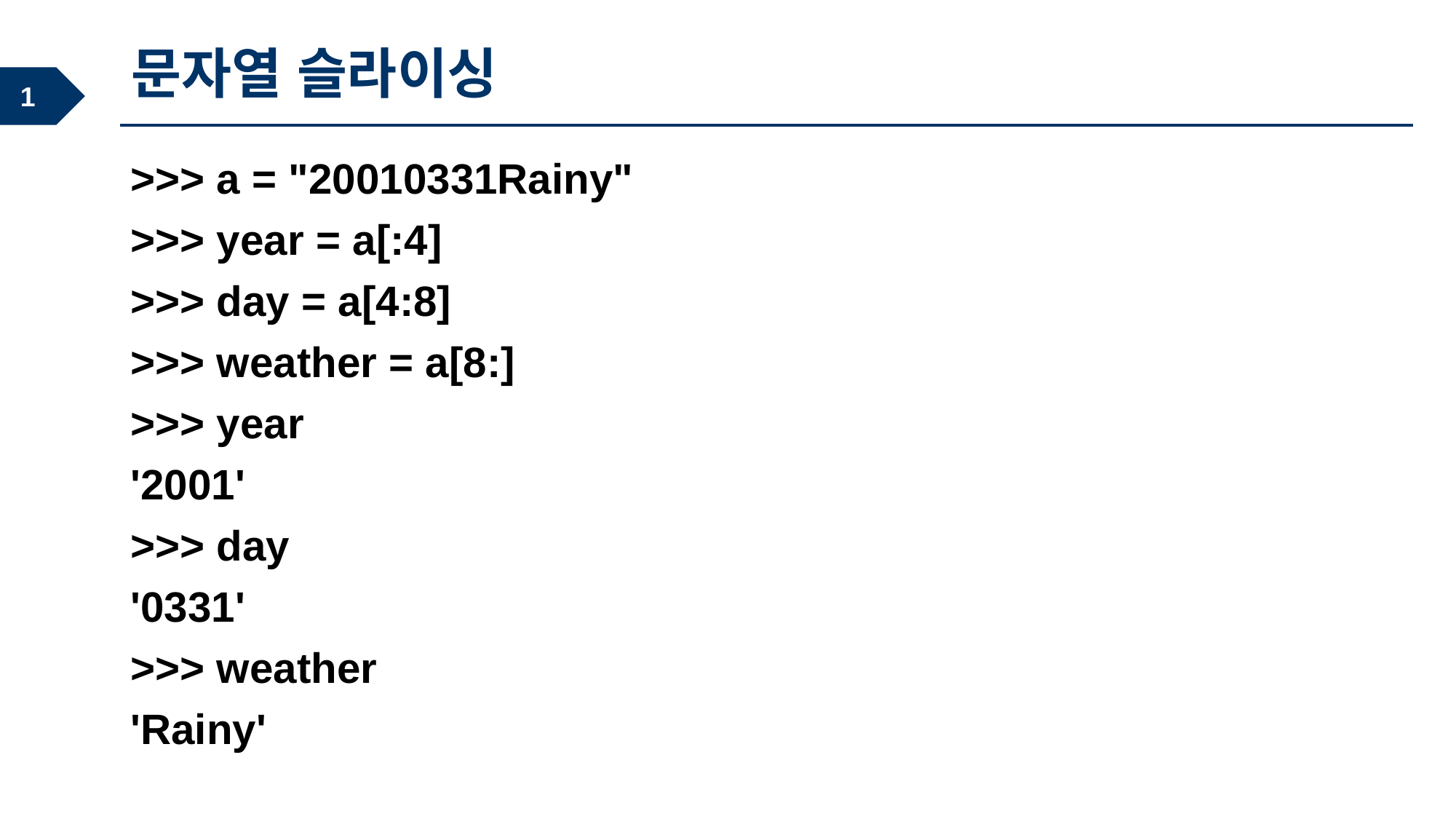

문자열 슬라이싱
>>> a = "20010331Rainy"
>>> year = a[:4]
>>> day = a[4:8]
>>> weather = a[8:]
>>> year
'2001'
>>> day
'0331'
>>> weather
'Rainy'